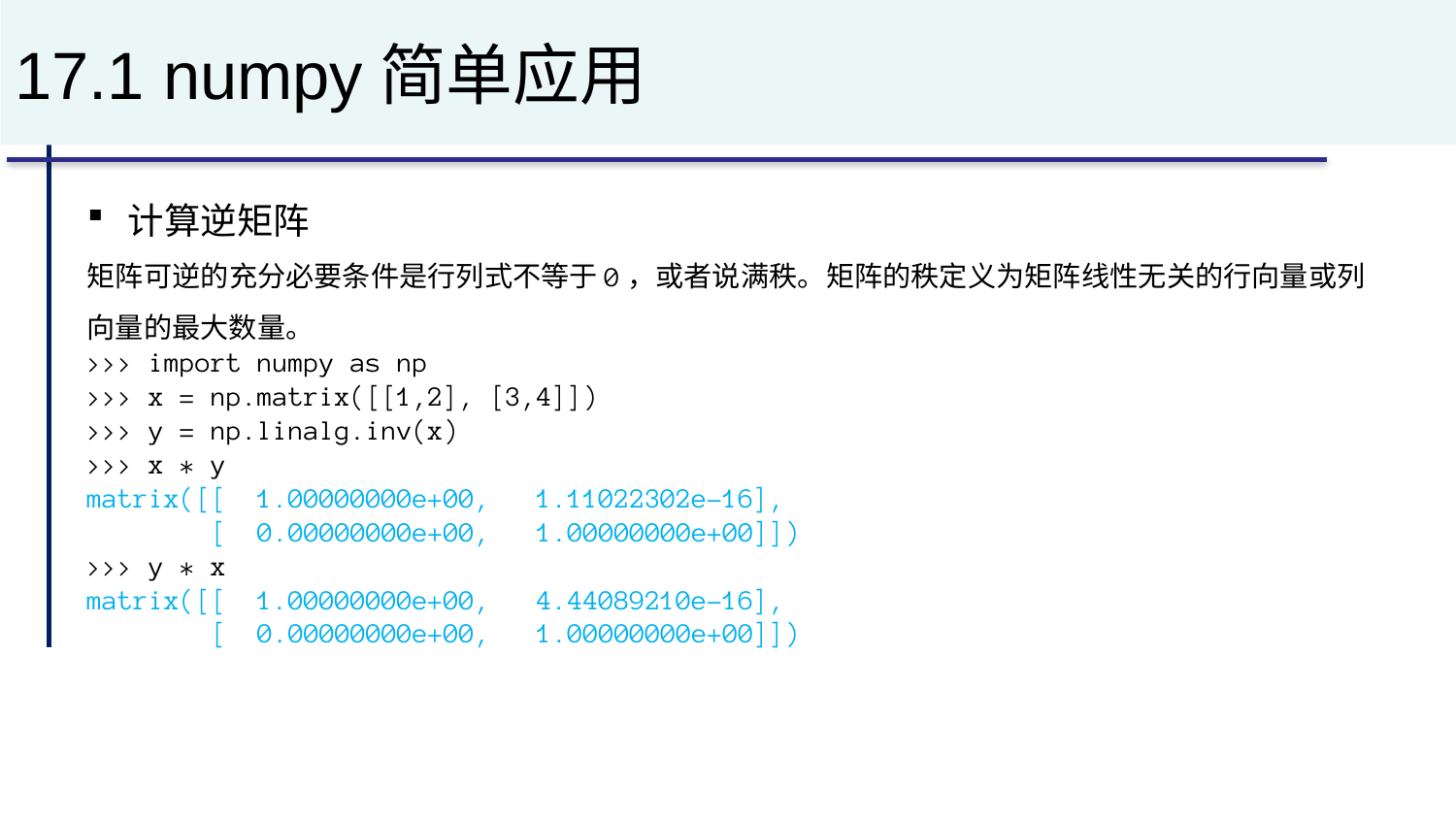

# 17.1 numpy简单应用
计算逆矩阵
矩阵可逆的充分必要条件是行列式不等于0，或者说满秩。矩阵的秩定义为矩阵线性无关的行向量或列向量的最大数量。
>>> import numpy as np
>>> x = np.matrix([[1,2], [3,4]])
>>> y = np.linalg.inv(x)
>>> x * y
matrix([[  1.00000000e+00,   1.11022302e-16],
        [  0.00000000e+00,   1.00000000e+00]])
>>> y * x
matrix([[  1.00000000e+00,   4.44089210e-16],
        [  0.00000000e+00,   1.00000000e+00]])